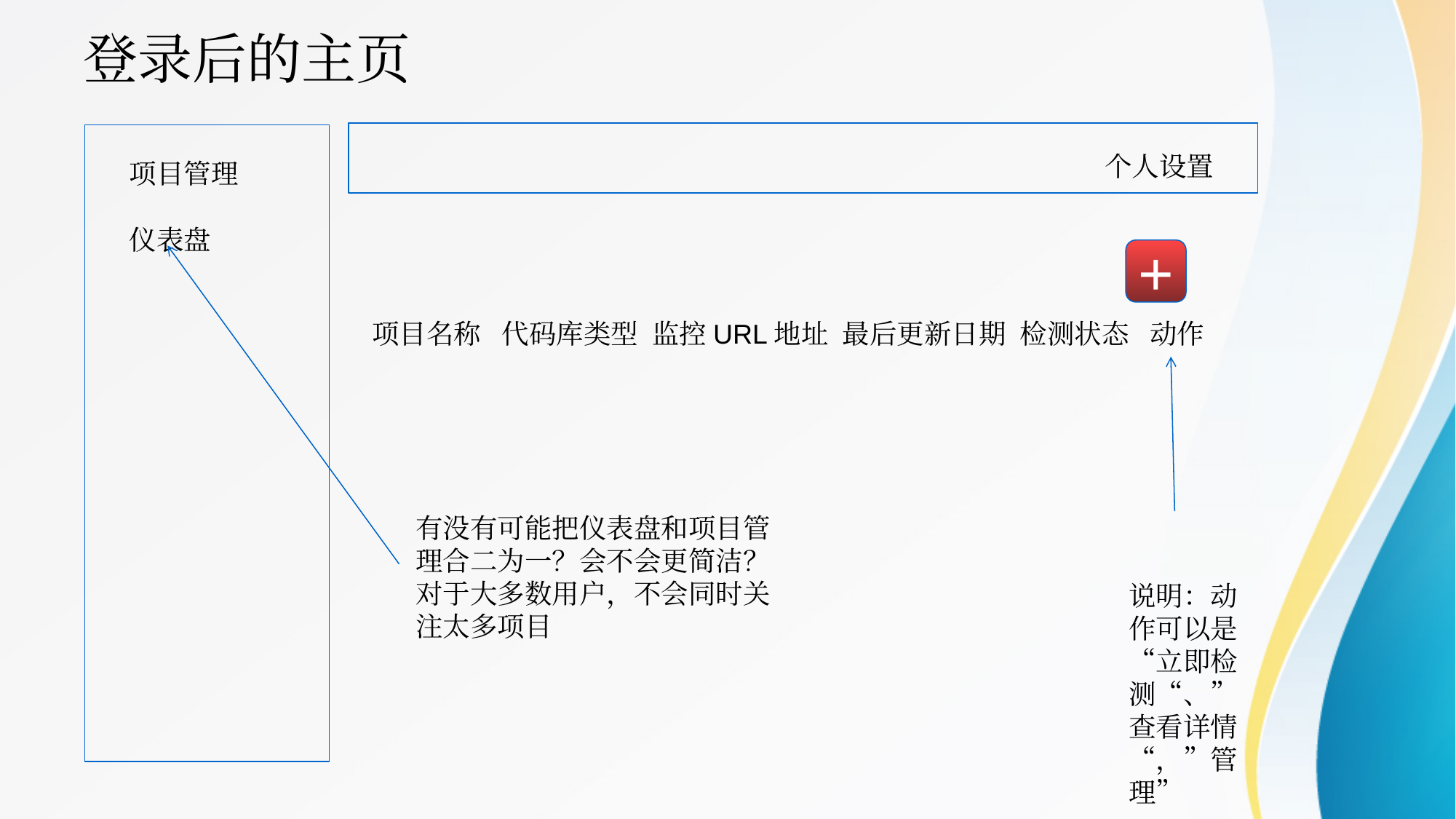

# 登录后的主页

个人设置
项目管理
仪表盘
+
项目名称   代码库类型  监控URL地址  最后更新日期  检测状态   动作
有没有可能把仪表盘和项目管理合二为一？会不会更简洁？对于大多数用户，不会同时关注太多项目
说明：动作可以是“立即检测“、”查看详情“，”管理”